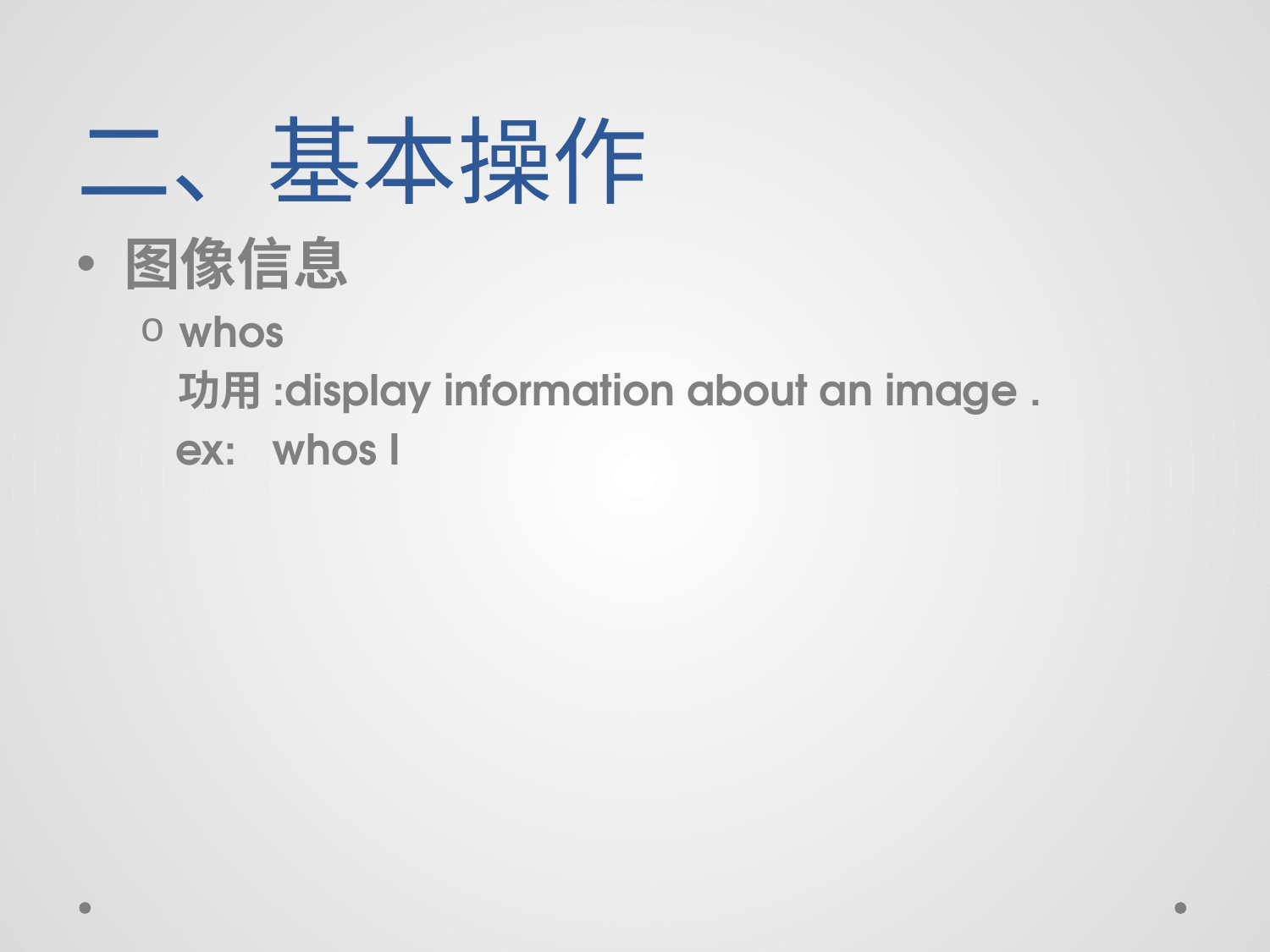

# 二、基本操作
图像信息
whos
   功用:display information about an image .
   ex:   whos I